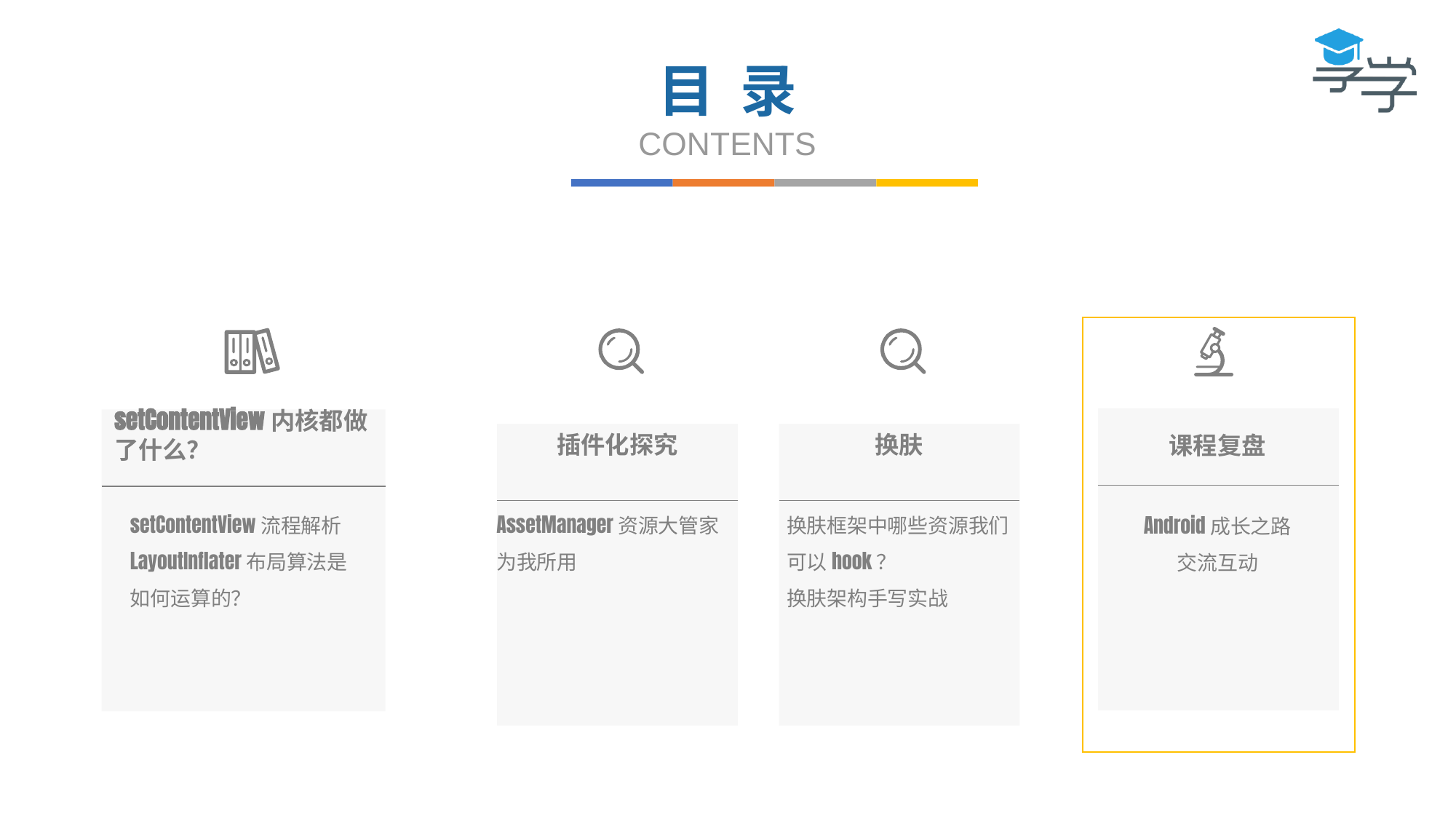

目  录
CONTENTS

setContentView内核都做了什么？

插件化探究
换肤
课程复盘
换肤框架中哪些资源我们可以hook？
换肤架构手写实战
setContentView流程解析
LayoutInflater布局算法是如何运算的？

AssetManager资源大管家为我所用
Android成长之路
交流互动